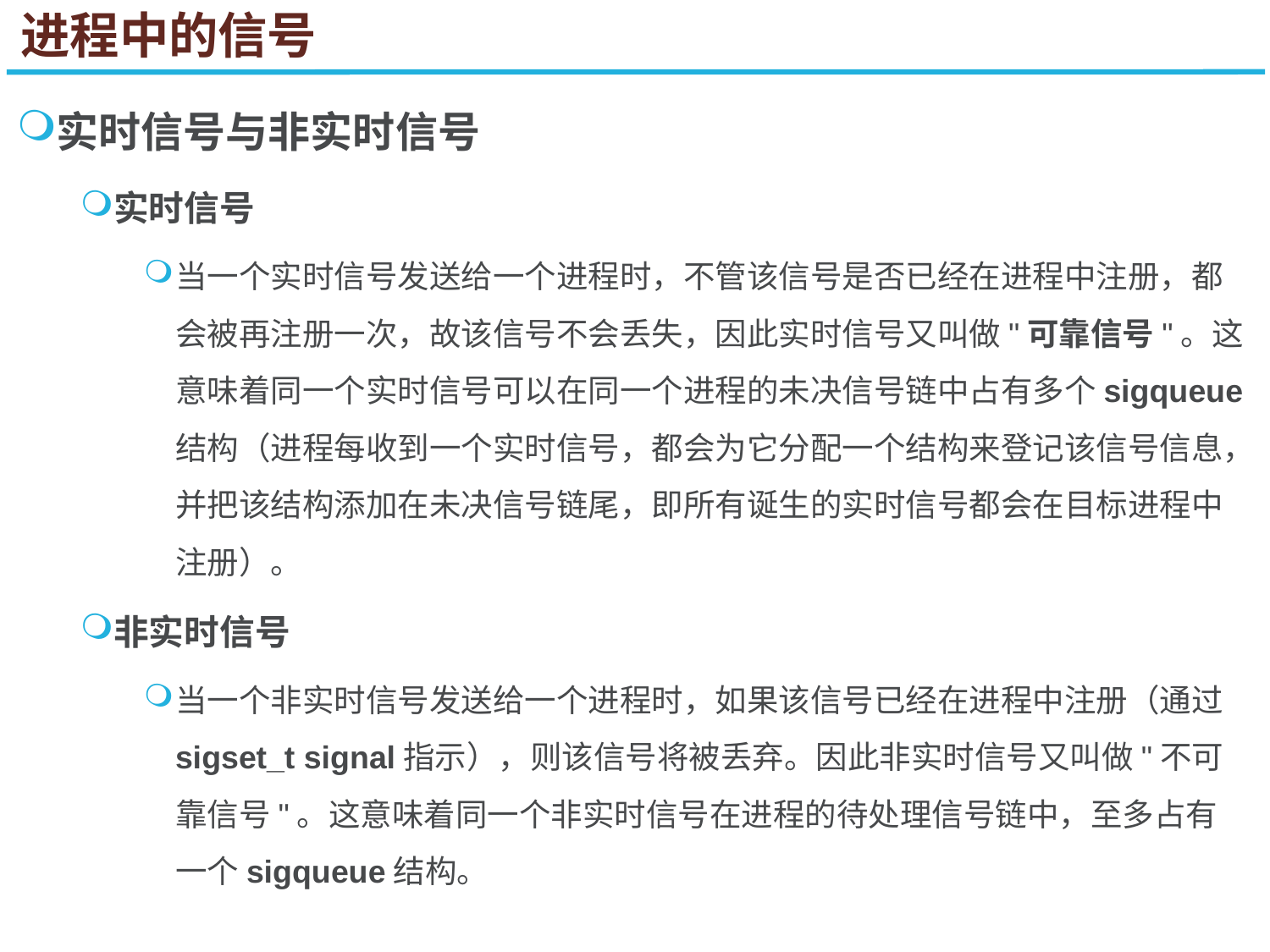

进程中的信号
实时信号与非实时信号
实时信号
当一个实时信号发送给一个进程时，不管该信号是否已经在进程中注册，都会被再注册一次，故该信号不会丢失，因此实时信号又叫做"可靠信号"。这意味着同一个实时信号可以在同一个进程的未决信号链中占有多个sigqueue结构（进程每收到一个实时信号，都会为它分配一个结构来登记该信号信息，并把该结构添加在未决信号链尾，即所有诞生的实时信号都会在目标进程中注册）。
非实时信号
当一个非实时信号发送给一个进程时，如果该信号已经在进程中注册（通过sigset_t signal指示），则该信号将被丢弃。因此非实时信号又叫做"不可靠信号"。这意味着同一个非实时信号在进程的待处理信号链中，至多占有一个sigqueue结构。